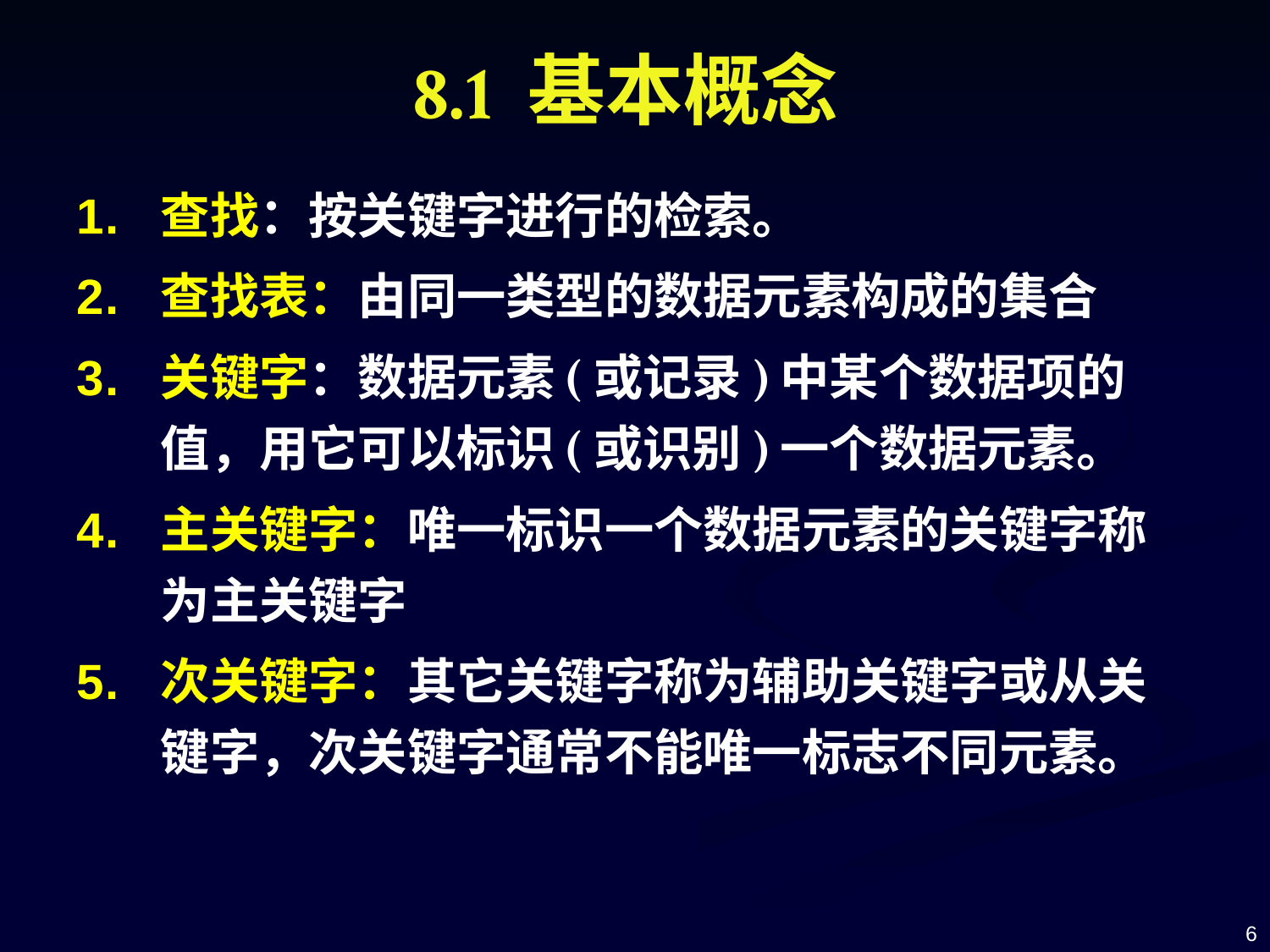

# 8.1 基本概念
查找：按关键字进行的检索。
查找表：由同一类型的数据元素构成的集合
关键字：数据元素(或记录)中某个数据项的值，用它可以标识(或识别)一个数据元素。
主关键字：唯一标识一个数据元素的关键字称为主关键字
次关键字：其它关键字称为辅助关键字或从关键字，次关键字通常不能唯一标志不同元素。

6